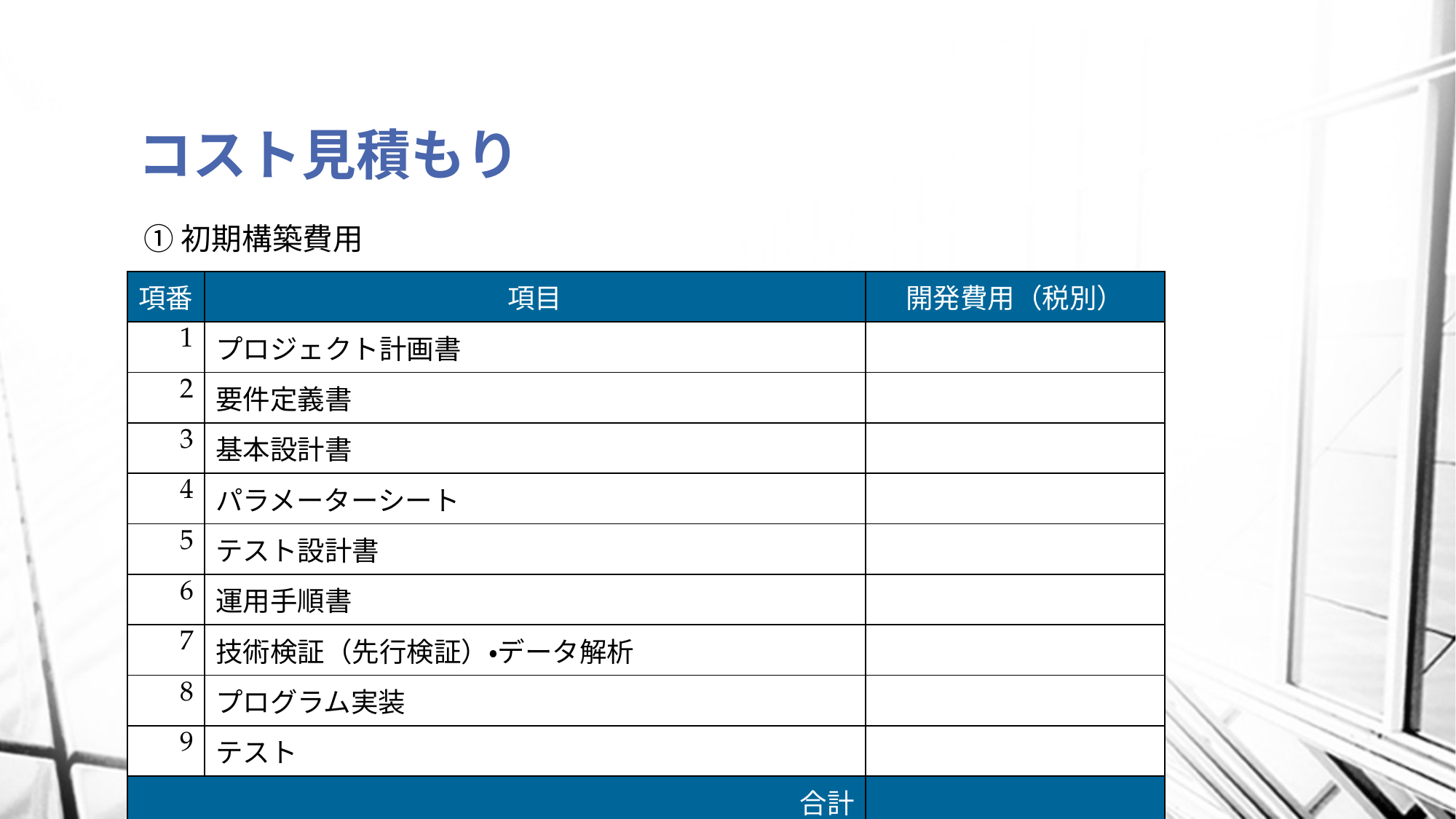

# コスト見積もり
①初期構築費用

| 項番 | 項目 | 開発費用（税別） |
| --- | --- | --- |
| 1 | プロジェクト計画書 |  |
| 2 | 要件定義書 |  |
| 3 | 基本設計書 |  |
| 4 | パラメーターシート |  |
| 5 | テスト設計書 |  |
| 6 | 運用手順書 |  |
| 7 | 技術検証（先行検証）・データ解析 |  |
| 8 | プログラム実装 |  |
| 9 | テスト |  |
| 合計 | 合計 |  |